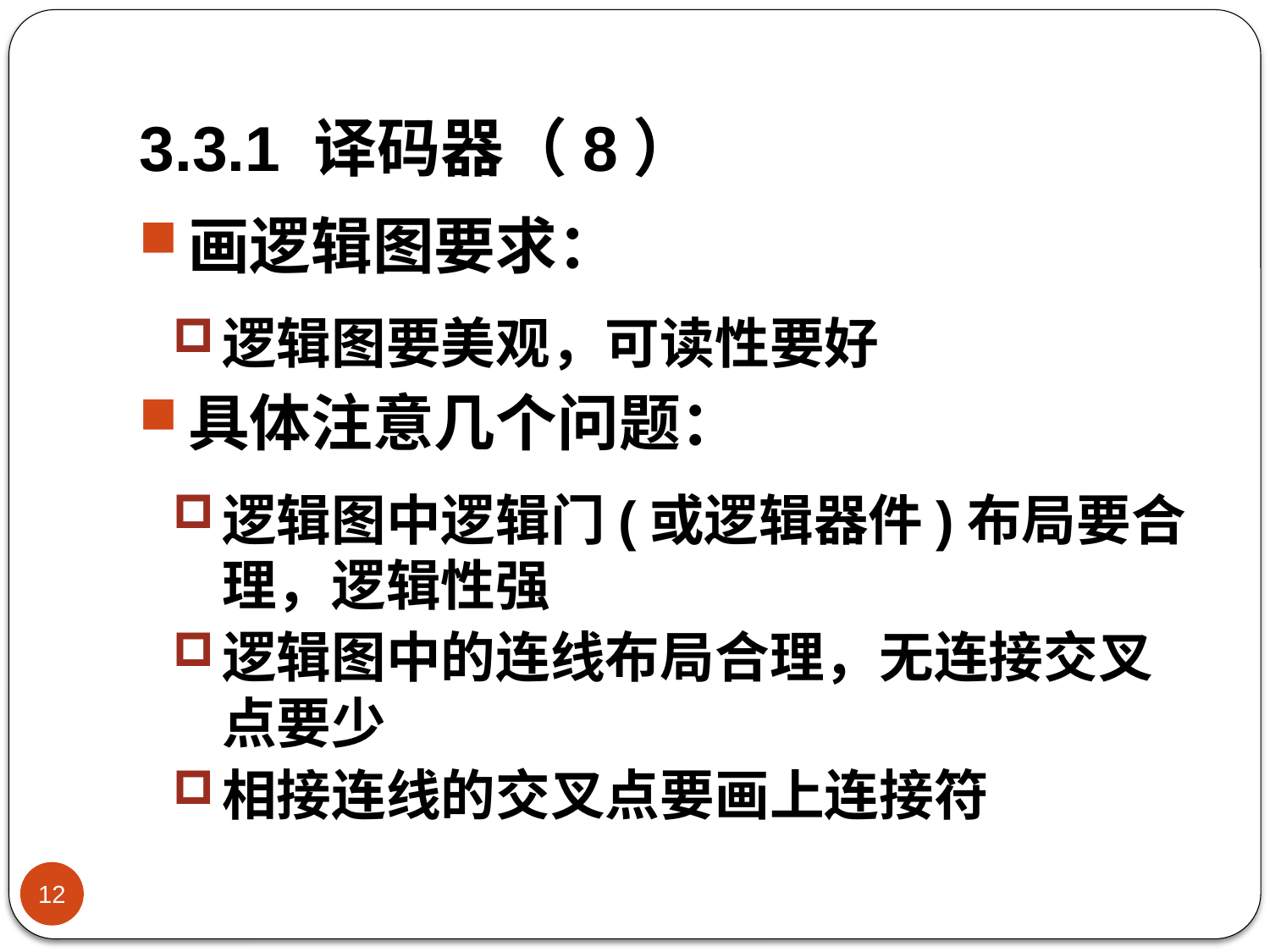

# 3.3.1 译码器（8）
画逻辑图要求：
逻辑图要美观，可读性要好
具体注意几个问题：
逻辑图中逻辑门(或逻辑器件)布局要合理，逻辑性强
逻辑图中的连线布局合理，无连接交叉点要少
相接连线的交叉点要画上连接符
12